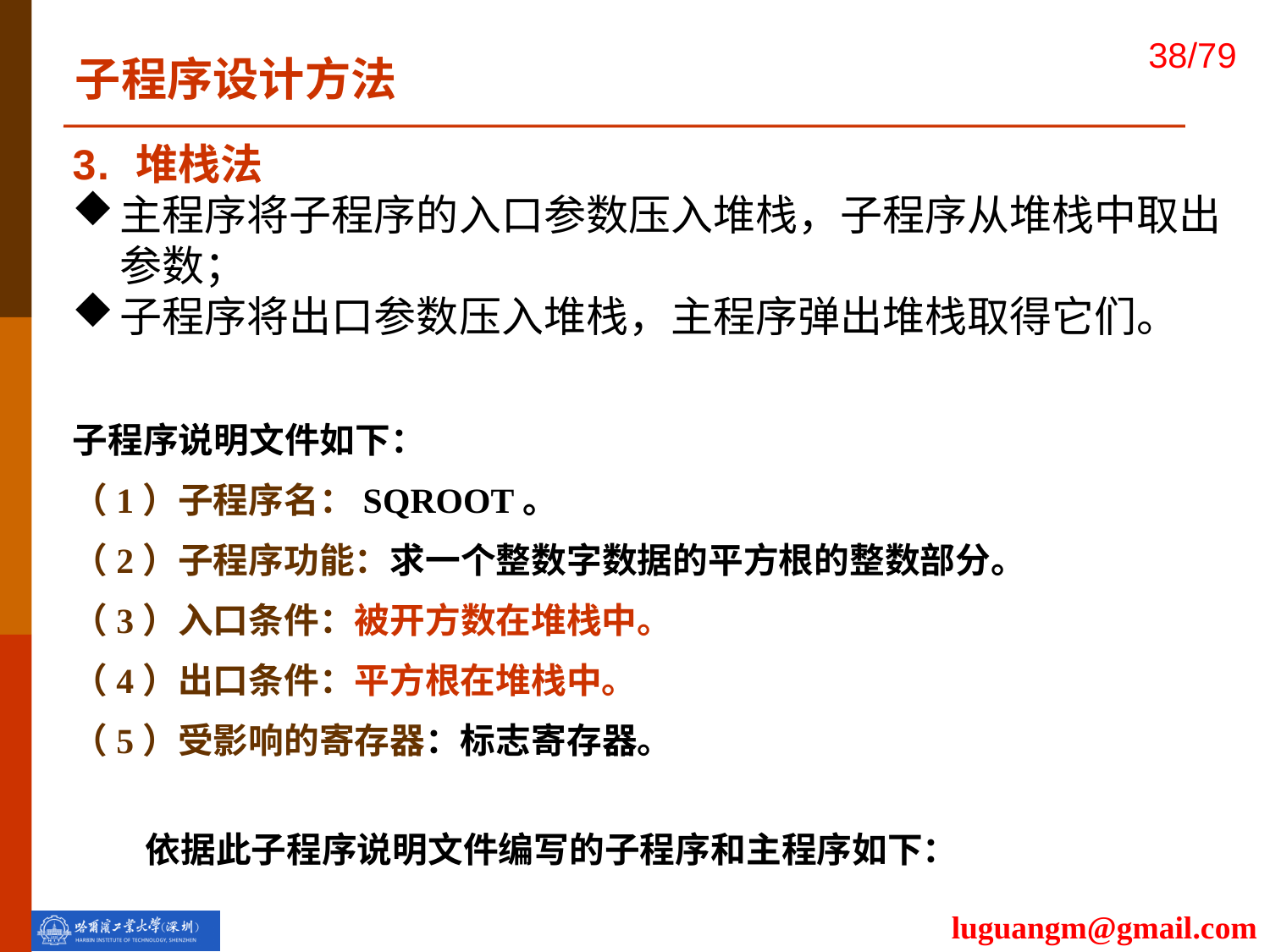

子程序设计方法
堆栈法
主程序将子程序的入口参数压入堆栈，子程序从堆栈中取出参数；
子程序将出口参数压入堆栈，主程序弹出堆栈取得它们。

子程序说明文件如下：
（1）子程序名：SQROOT。
（2）子程序功能：求一个整数字数据的平方根的整数部分。
（3）入口条件：被开方数在堆栈中。
（4）出口条件：平方根在堆栈中。
（5）受影响的寄存器：标志寄存器。

        依据此子程序说明文件编写的子程序和主程序如下：